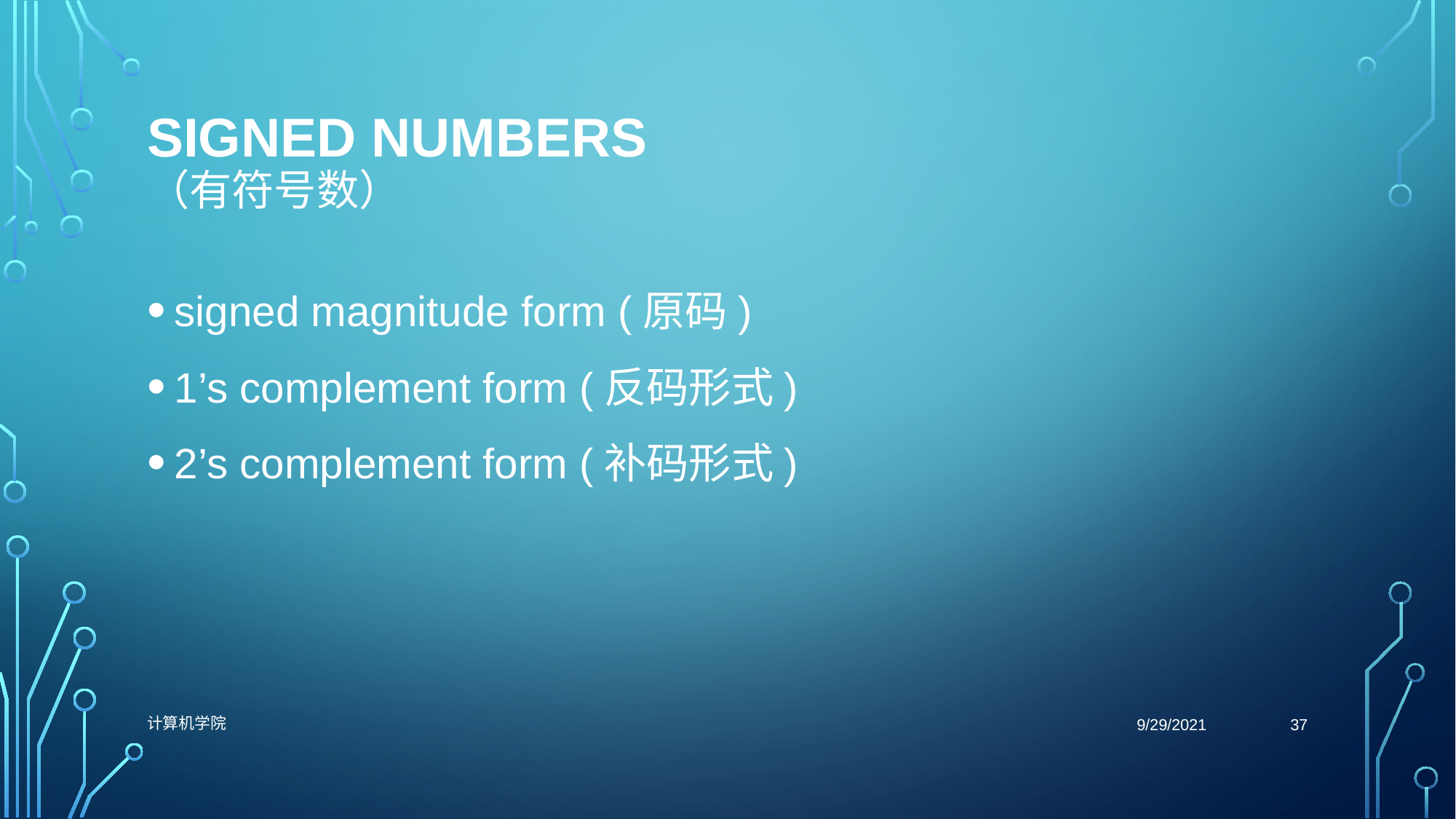

# Signed numbers （有符号数）
signed magnitude form (原码)
1’s complement form (反码形式)
2’s complement form (补码形式)
37
计算机学院
9/29/2021